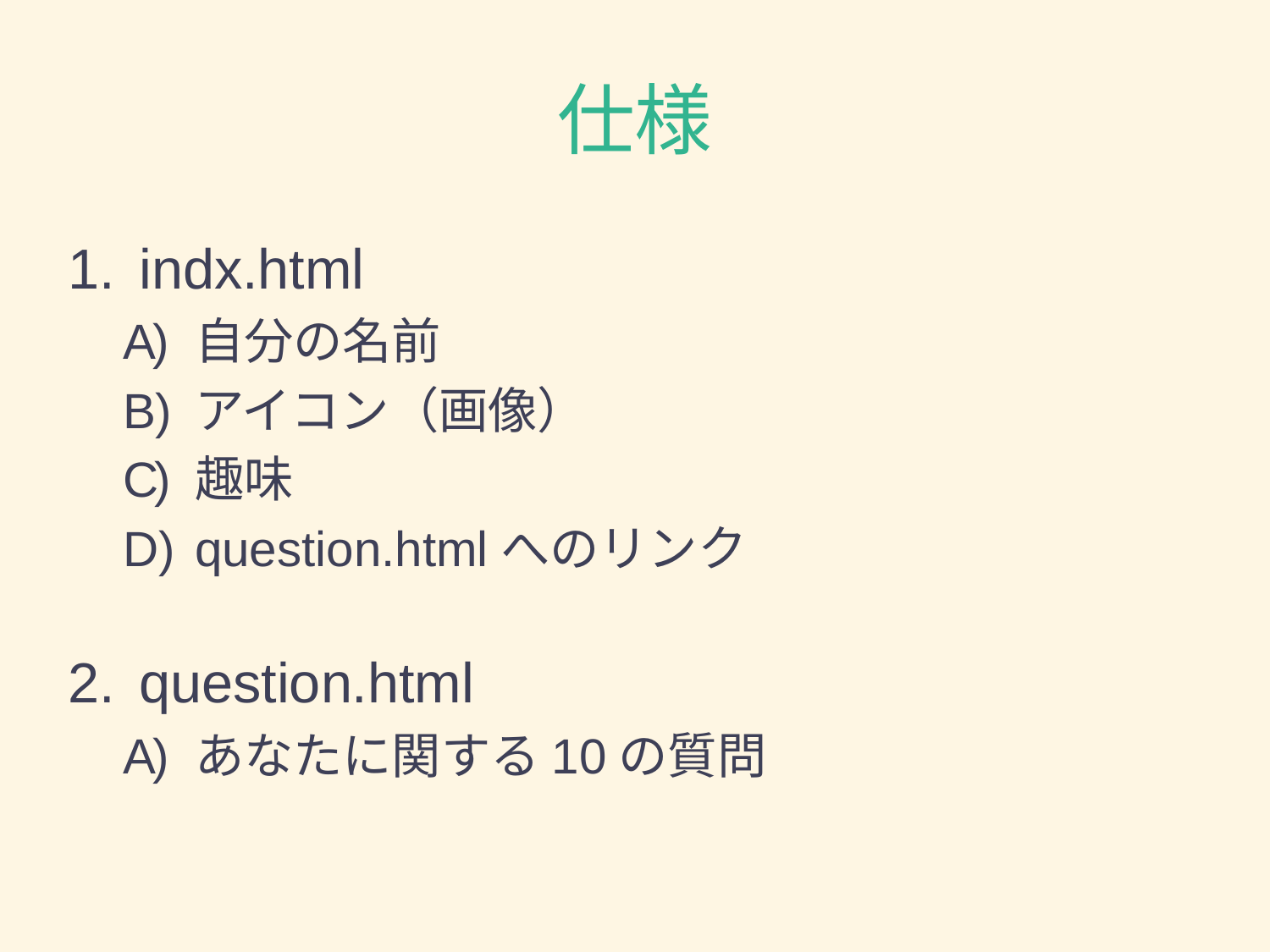

# 仕様
indx.html
自分の名前
アイコン（画像）
趣味
question.htmlへのリンク
question.html
あなたに関する10の質問